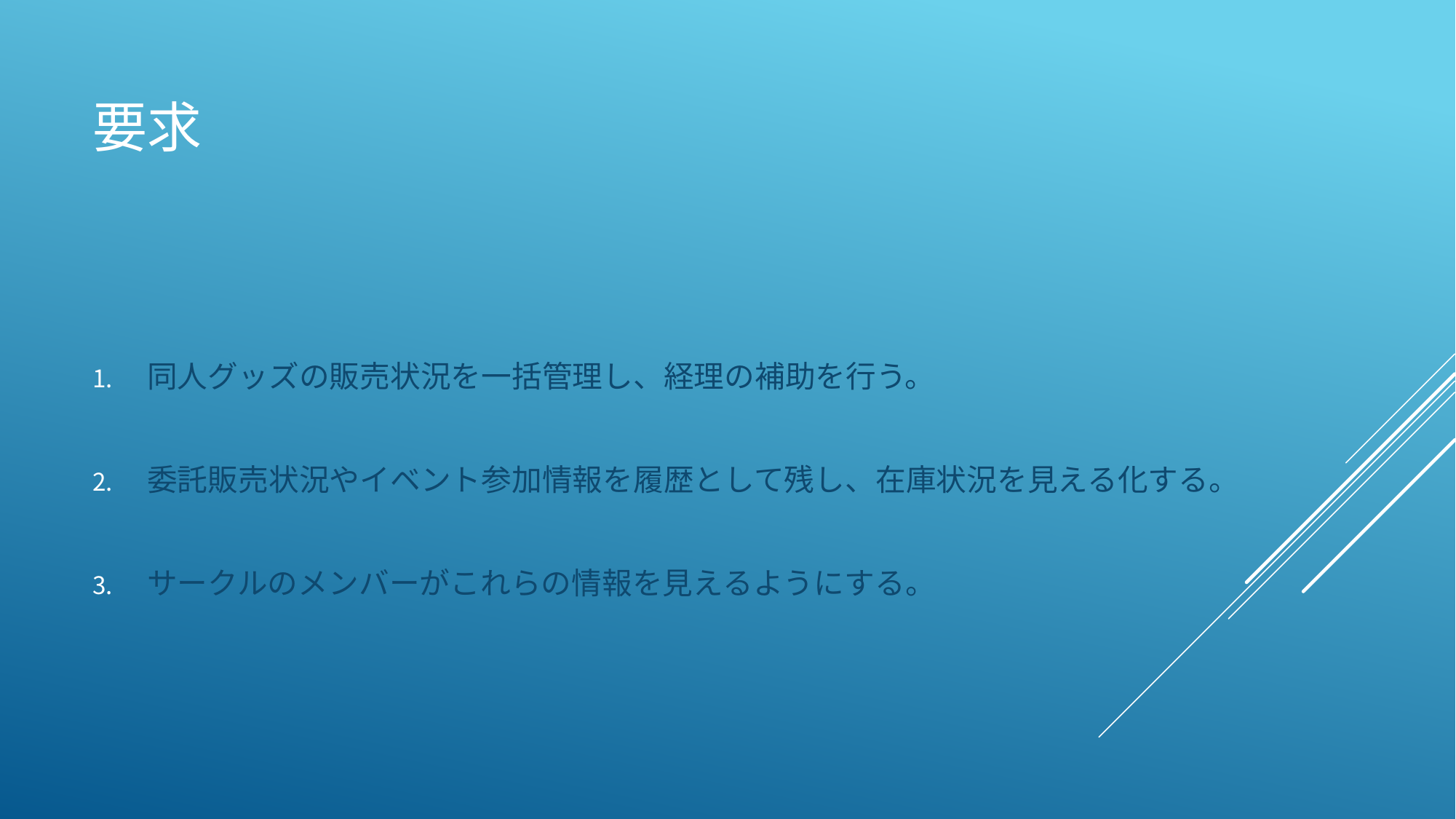

# 要求
同人グッズの販売状況を一括管理し、経理の補助を行う。

委託販売状況やイベント参加情報を履歴として残し、在庫状況を見える化する。

サークルのメンバーがこれらの情報を見えるようにする。